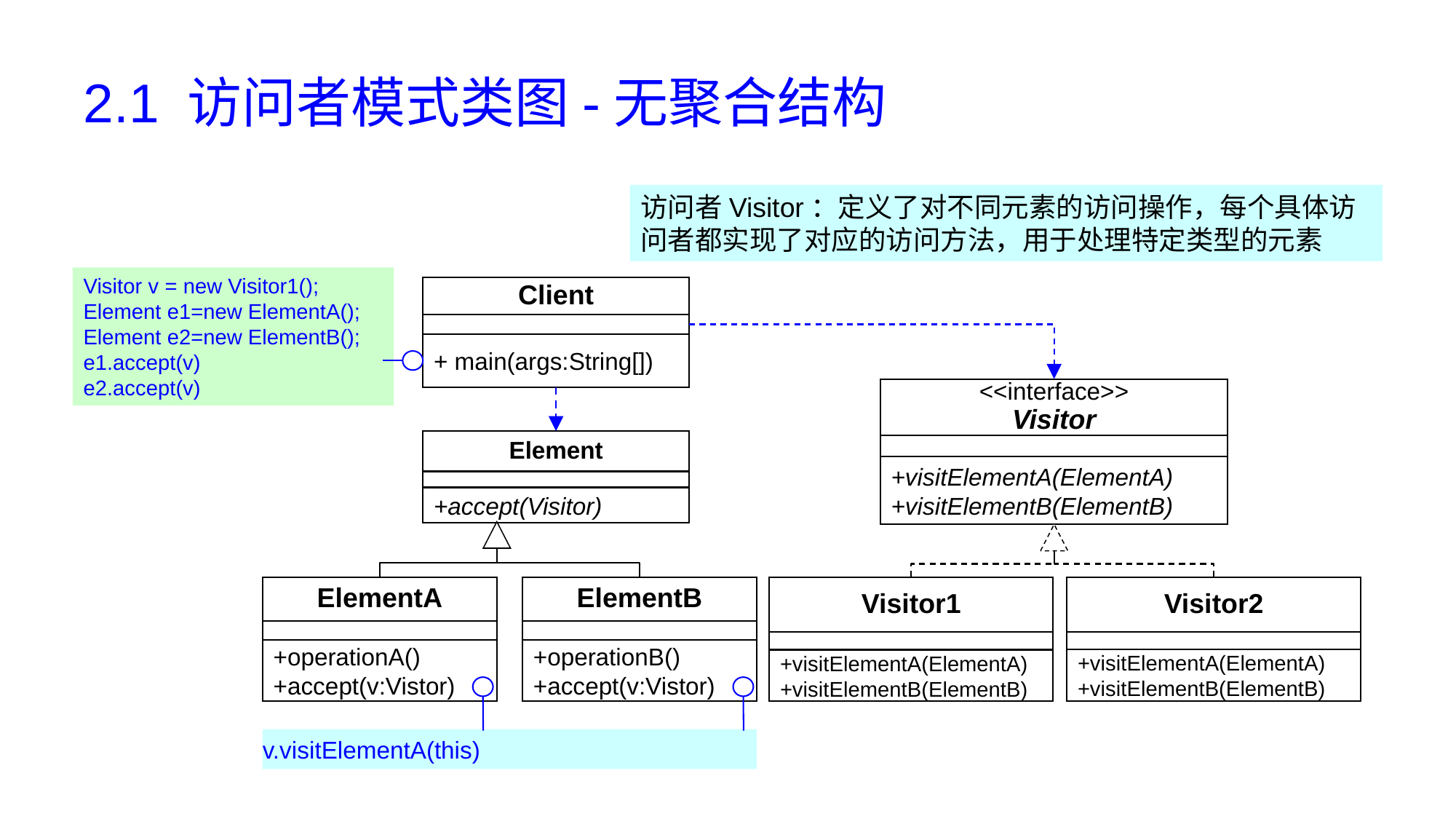

# 2.1 访问者模式类图-无聚合结构
访问者Visitor：定义了对不同元素的访问操作，每个具体访问者都实现了对应的访问方法，用于处理特定类型的元素
Visitor v = new Visitor1();
Element e1=new ElementA();
Element e2=new ElementB();
e1.accept(v)
e2.accept(v)
Client

+ main(args:String[])

<<interface>>
Visitor

+visitElementA(ElementA)
+visitElementB(ElementB)
Element

+accept(Visitor)

ElementA

+operationA()
+accept(v:Vistor)
ElementB

+operationB()
+accept(v:Vistor)
Visitor1

+visitElementA(ElementA)
+visitElementB(ElementB)
Visitor2

+visitElementA(ElementA)
+visitElementB(ElementB)

v.visitElementA(this)
49